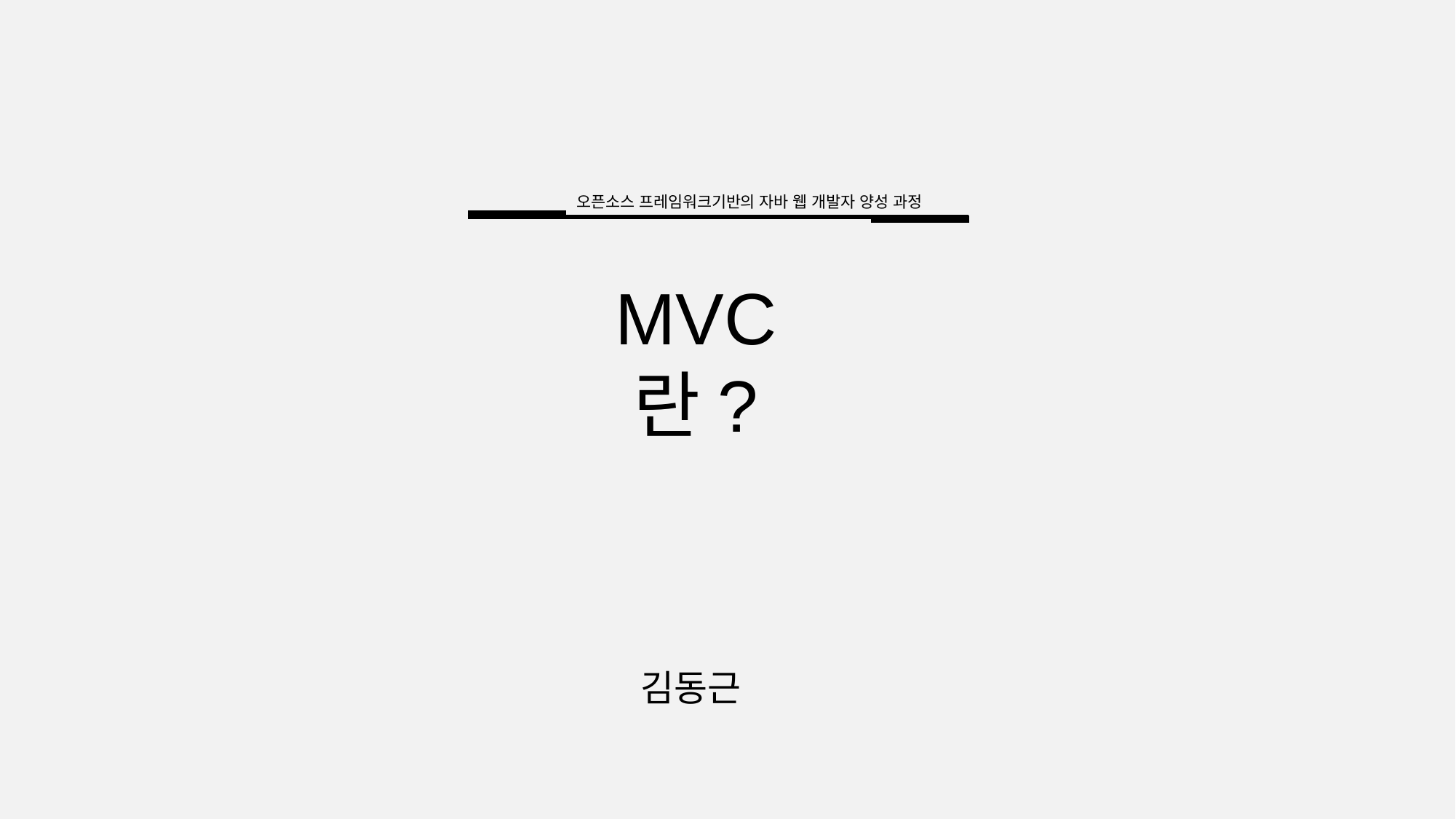

오픈소스 프레임워크기반의 자바 웹 개발자 양성 과정

MVC 란?
김동근